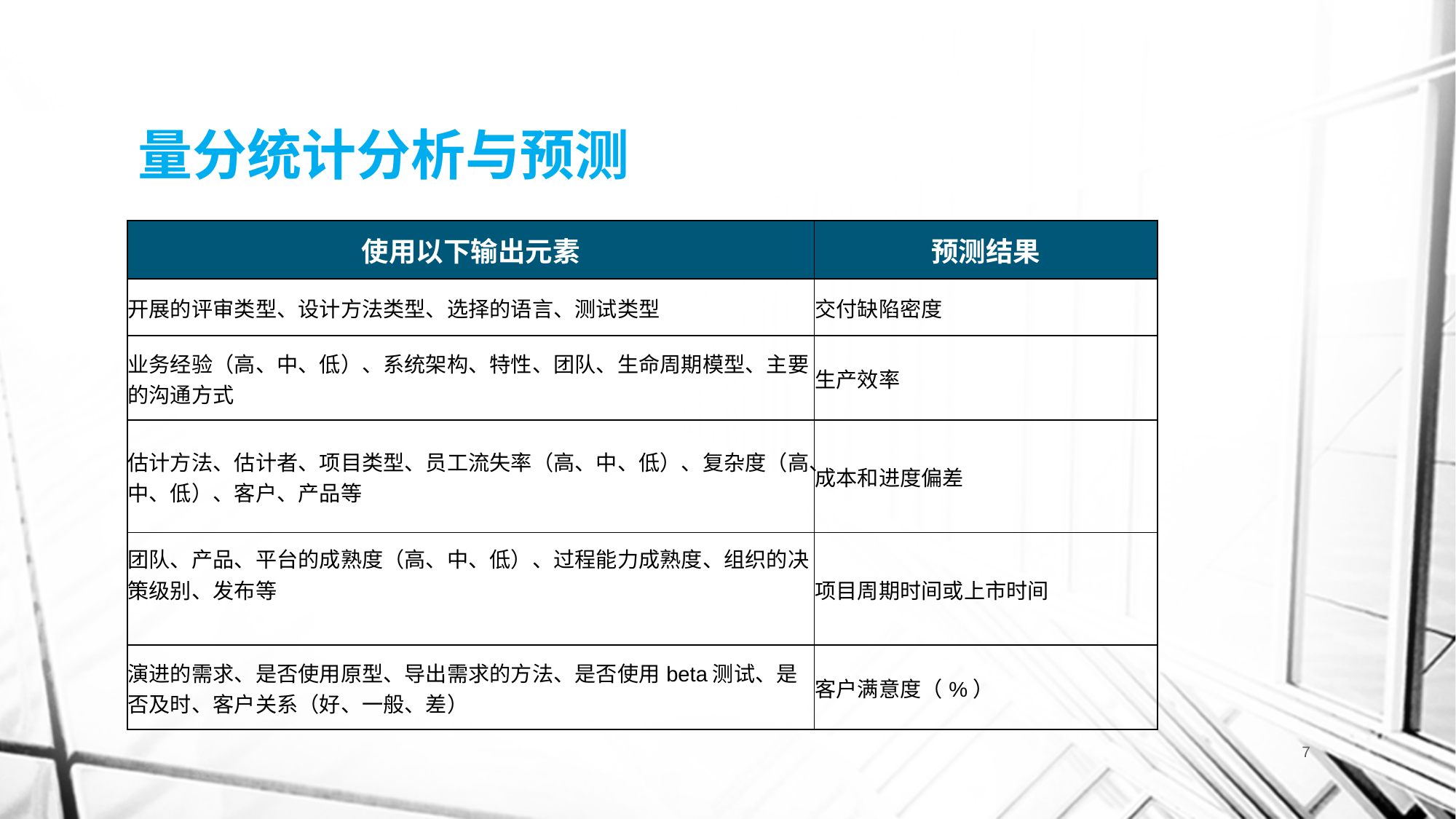

# 量分统计分析与预测
| 使用以下输出元素 | 预测结果 |
| --- | --- |
| 开展的评审类型、设计方法类型、选择的语言、测试类型 | 交付缺陷密度 |
| 业务经验（高、中、低）、系统架构、特性、团队、生命周期模型、主要的沟通方式 | 生产效率 |
| 估计方法、估计者、项目类型、员工流失率（高、中、低）、复杂度（高、中、低）、客户、产品等 | 成本和进度偏差 |
| 团队、产品、平台的成熟度（高、中、低）、过程能力成熟度、组织的决策级别、发布等 | 项目周期时间或上市时间 |
| 演进的需求、是否使用原型、导出需求的方法、是否使用beta测试、是否及时、客户关系（好、一般、差） | 客户满意度（%） |
7